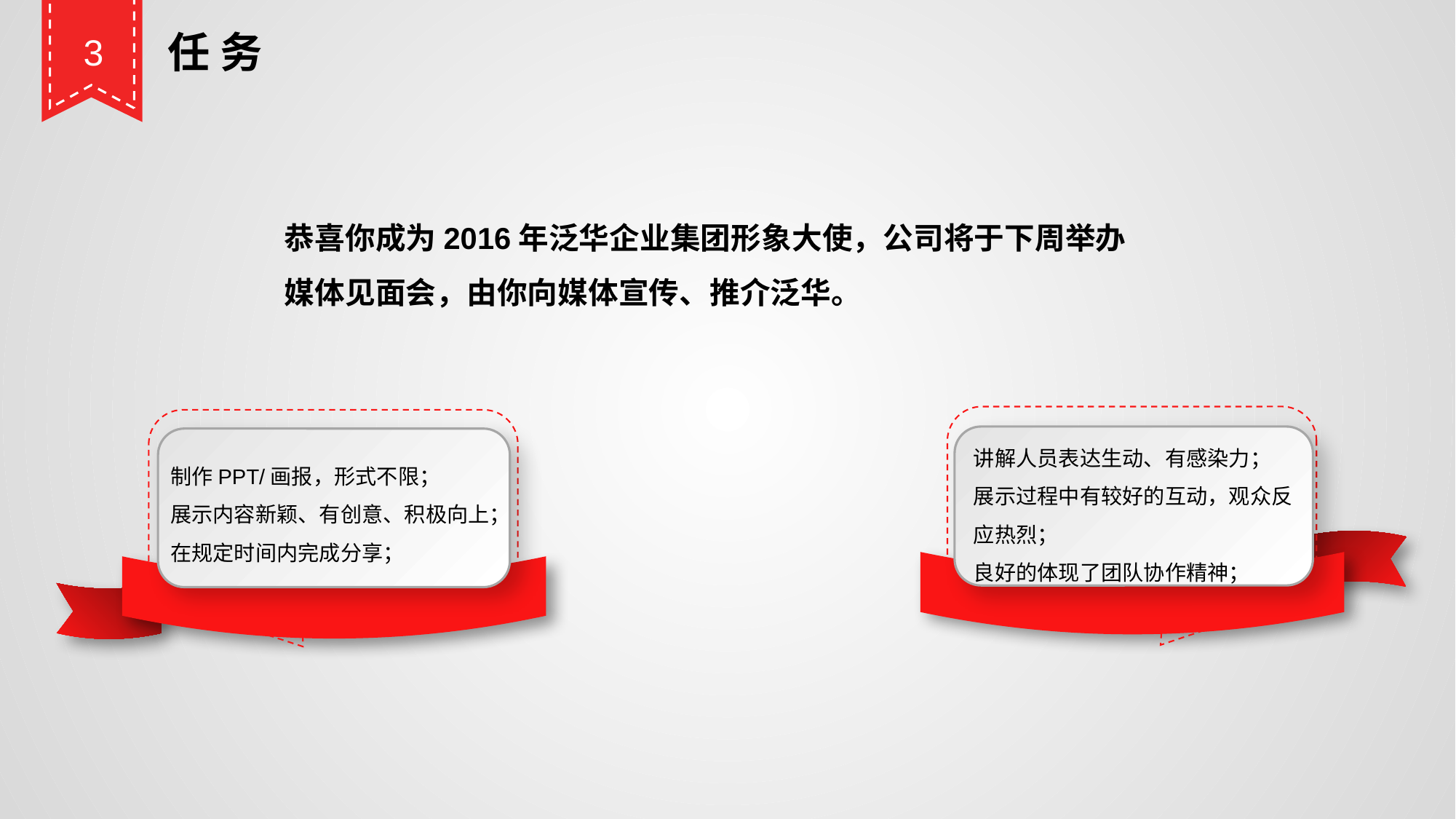

任 务
3
恭喜你成为2016年泛华企业集团形象大使，公司将于下周举办媒体见面会，由你向媒体宣传、推介泛华。

讲解人员表达生动、有感染力；
展示过程中有较好的互动，观众反应热烈；
良好的体现了团队协作精神；

制作PPT/画报，形式不限；
展示内容新颖、有创意、积极向上；
在规定时间内完成分享；